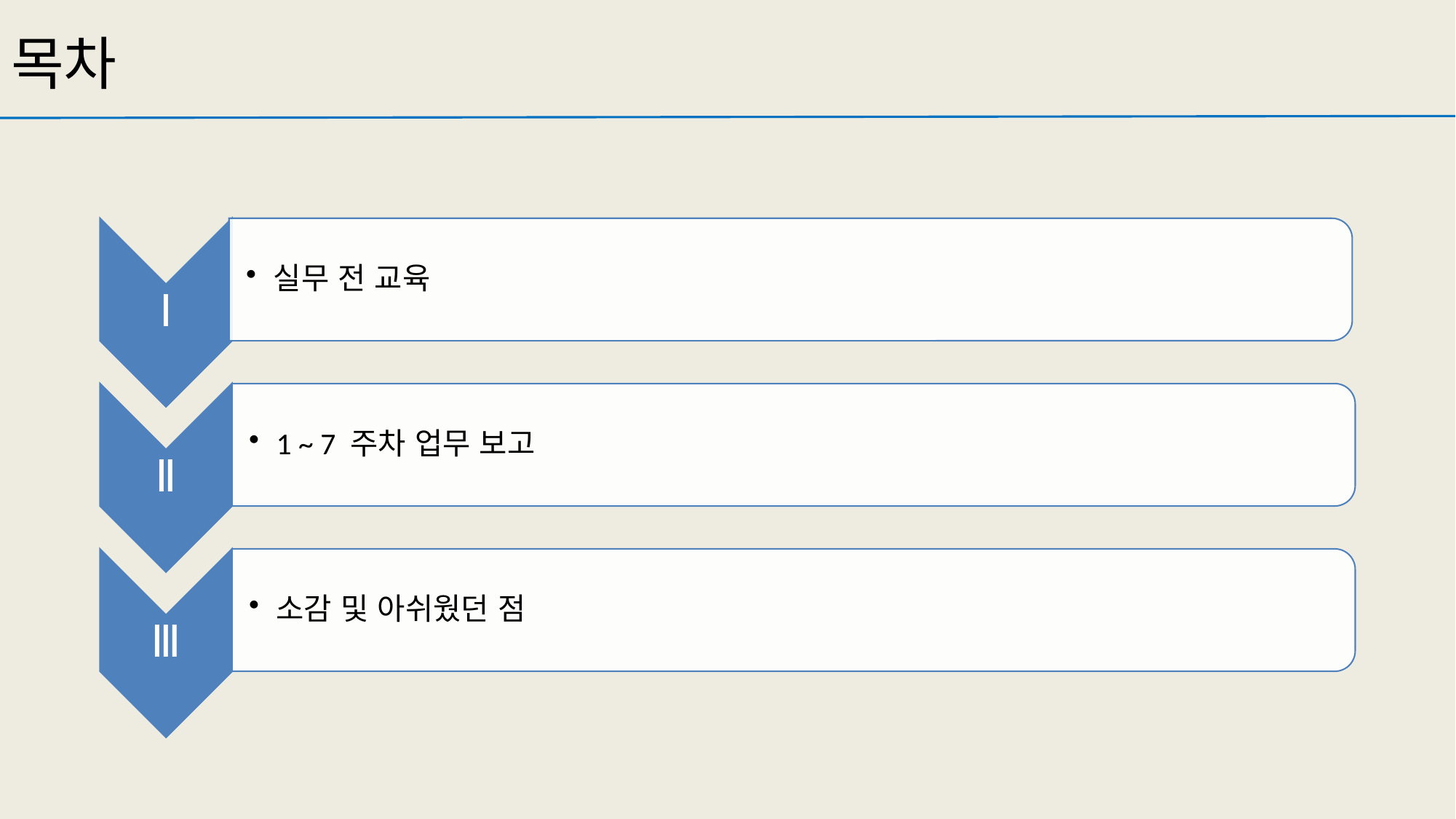

# 목차
Ⅰ
실무 전 교육
Ⅱ
1 ~ 7 주차 업무 보고
Ⅲ
소감 및 아쉬웠던 점